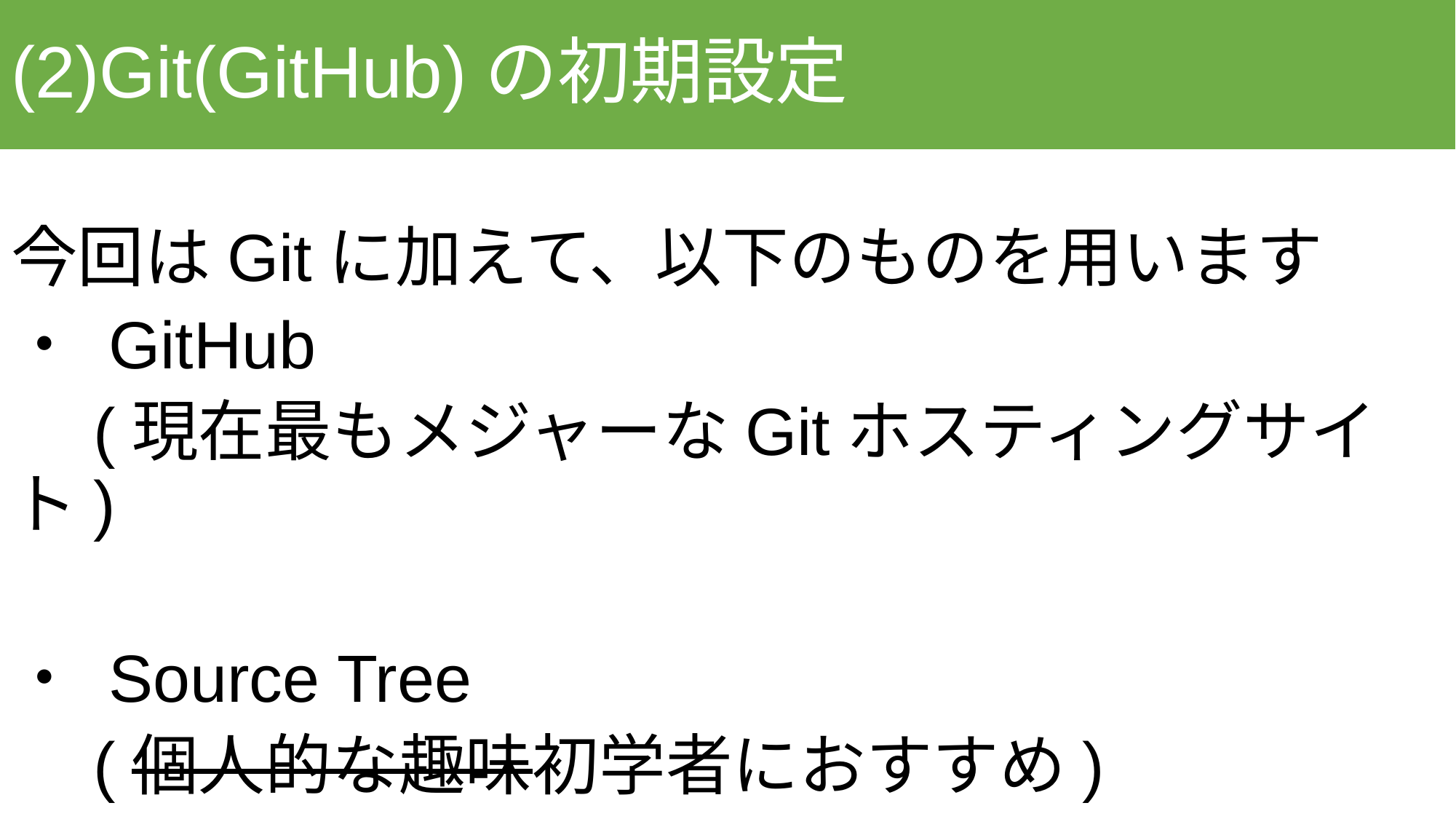

# (2)Git(GitHub)の初期設定
今回はGitに加えて、以下のものを用います
・ GitHub
　(現在最もメジャーなGitホスティングサイト)

・ Source Tree
　(個人的な趣味初学者におすすめ)